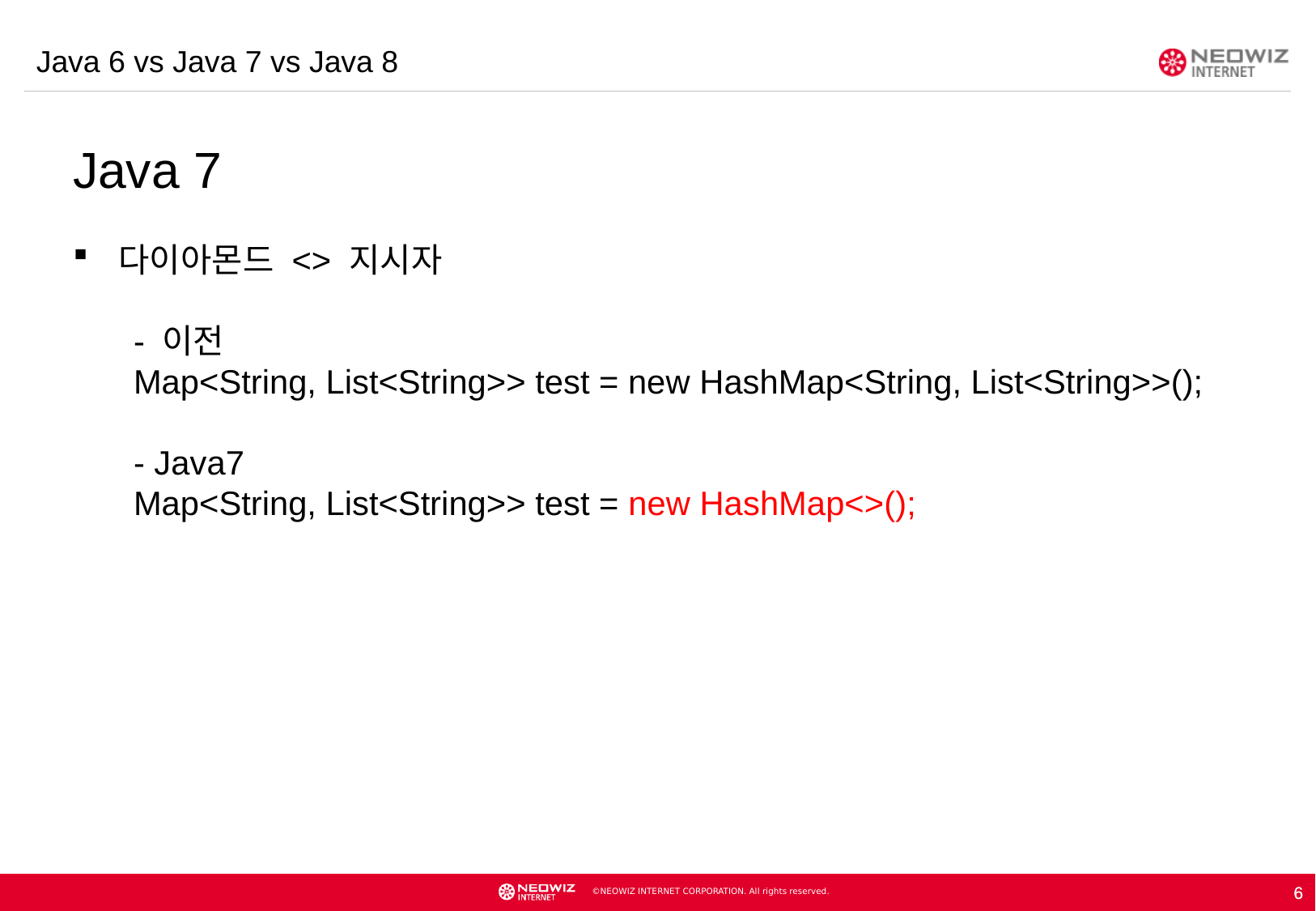

Java 6 vs Java 7 vs Java 8

Java 7

다이아몬드 <> 지시자

- 이전
Map<String, List<String>> test = new HashMap<String, List<String>>();

- Java7
Map<String, List<String>> test = new HashMap<>();
6
6